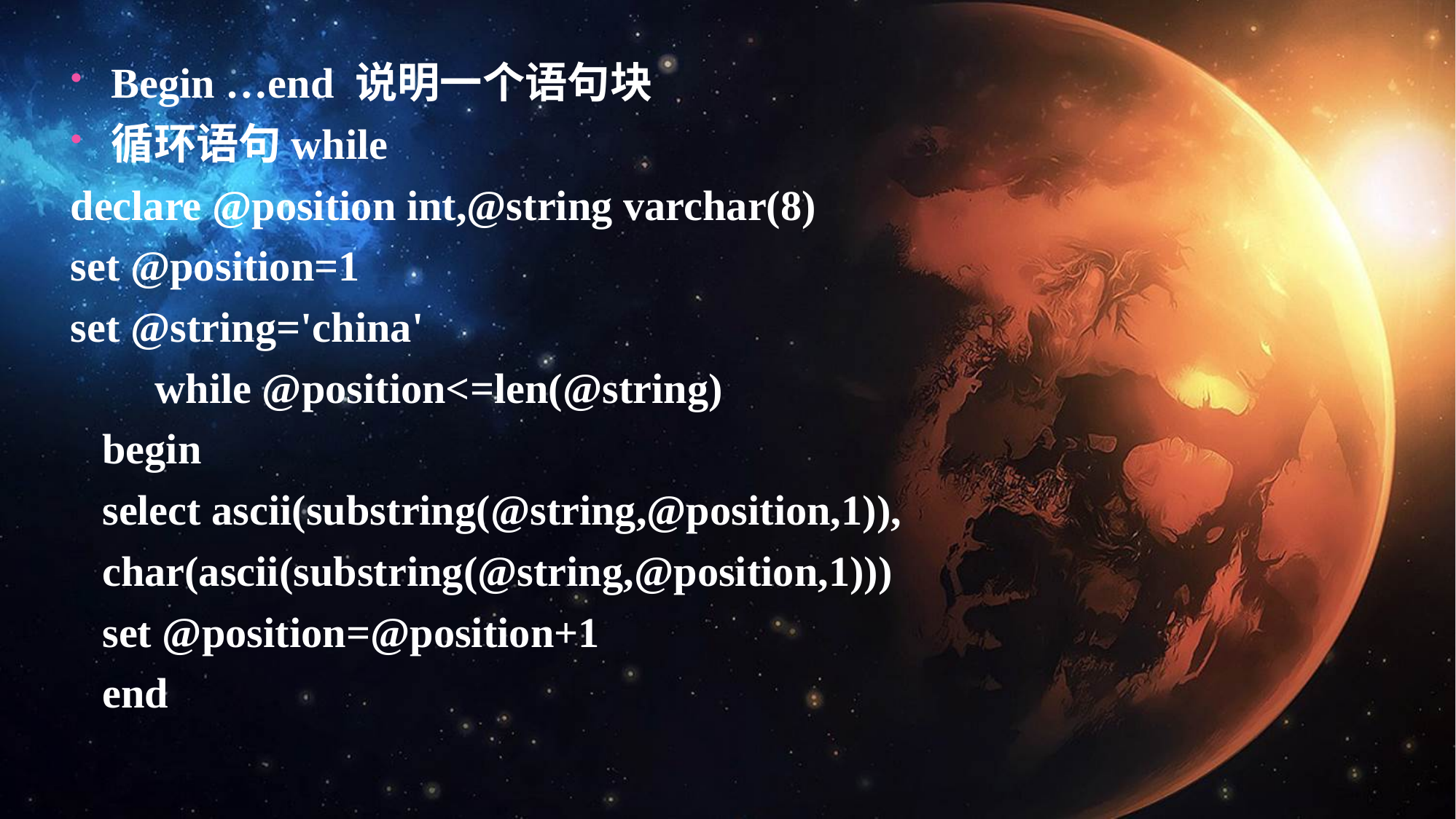

Begin …end 说明一个语句块
循环语句while
declare @position int,@string varchar(8)
set @position=1
set @string='china'
        while @position<=len(@string)
   begin
   select ascii(substring(@string,@position,1)),
   char(ascii(substring(@string,@position,1)))
   set @position=@position+1
   end